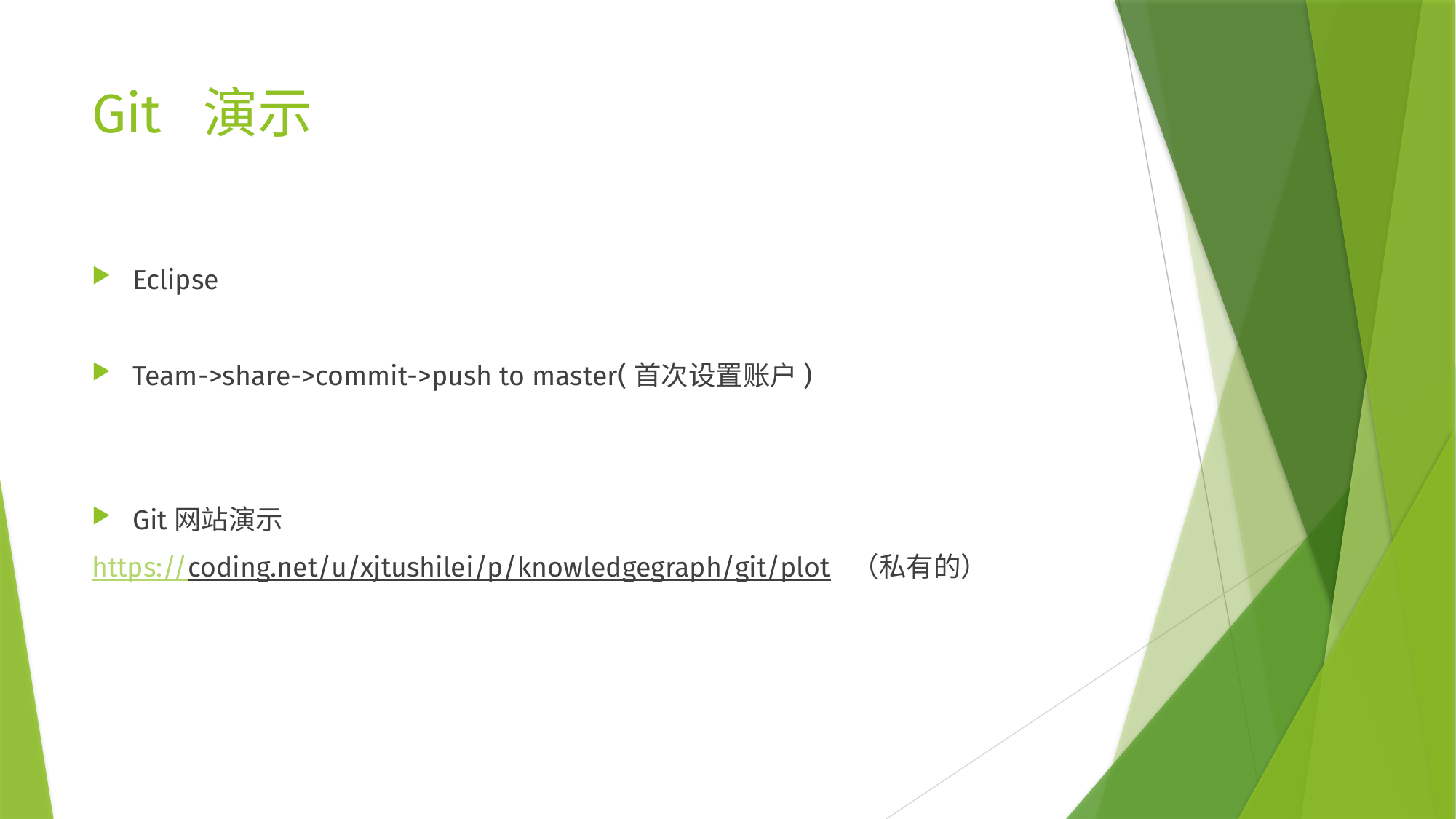

# Git  演示
Eclipse

Team->share->commit->push to master(首次设置账户)

Git网站演示
https://coding.net/u/xjtushilei/p/knowledgegraph/git/plot  （私有的）